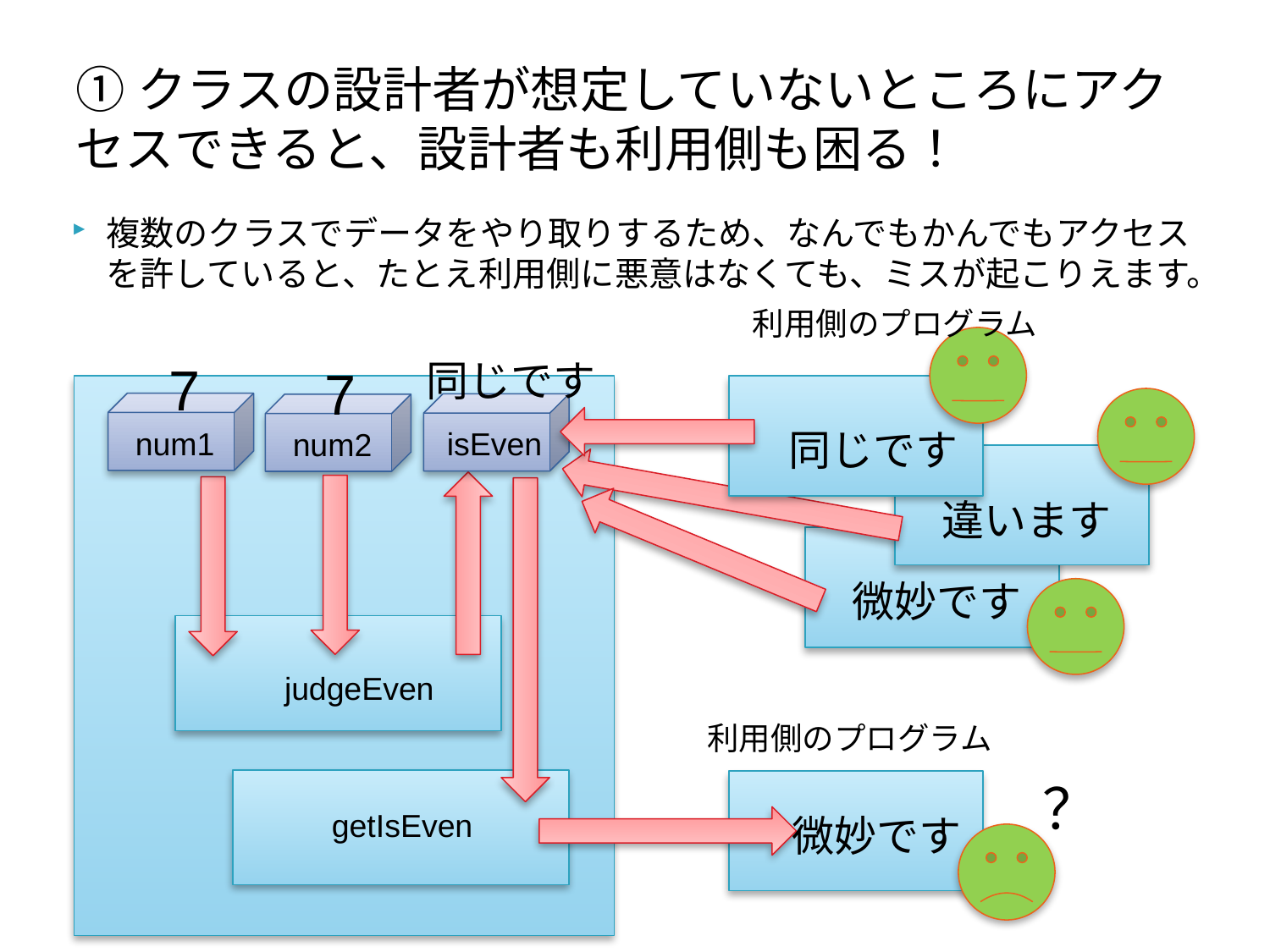

# ①クラスの設計者が想定していないところにアクセスできると、設計者も利用側も困る！
複数のクラスでデータをやり取りするため、なんでもかんでもアクセスを許していると、たとえ利用側に悪意はなくても、ミスが起こりえます。
利用側のプログラム

同じです
7
7

同じです
num1
isEven
num2

違います

微妙です

judgeEven
利用側のプログラム
？

getIsEven
微妙です